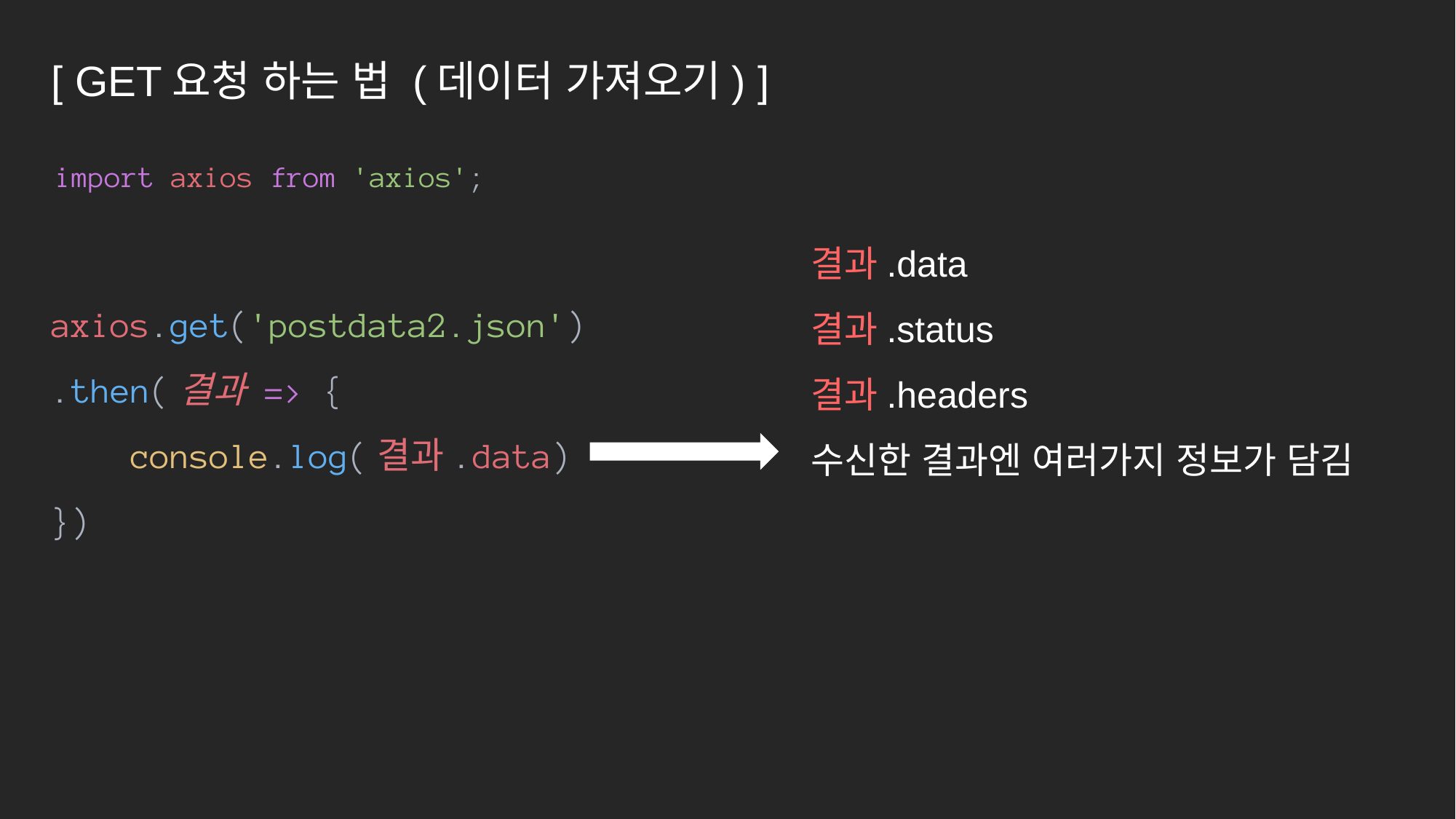

[ GET요청 하는 법 (데이터 가져오기) ]
import axios from 'axios';
결과.data
결과.status
결과.headers
수신한 결과엔 여러가지 정보가 담김
axios.get('postdata2.json')
.then(결과 => {
    console.log(결과.data)
})